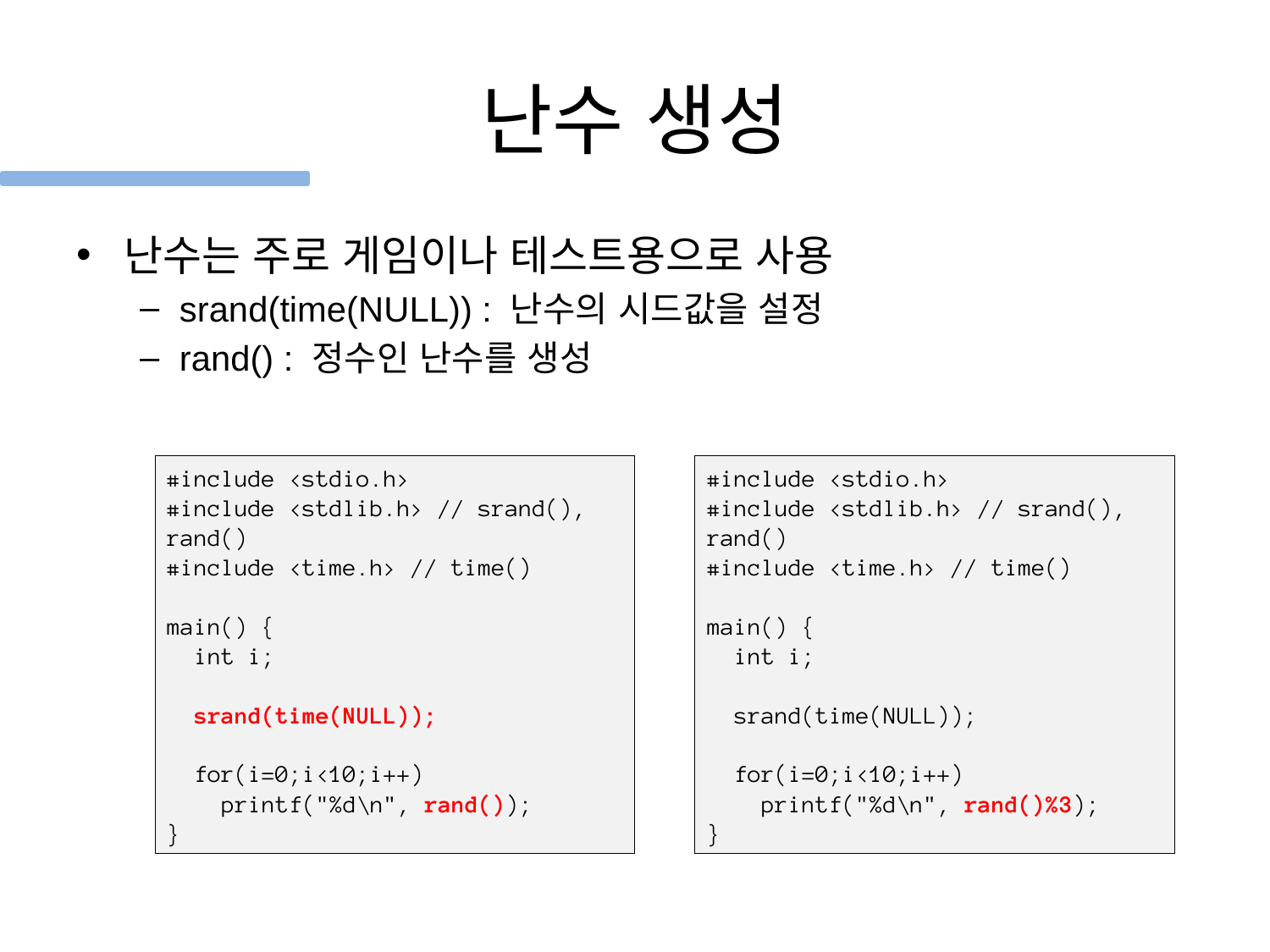

# 난수 생성

난수는 주로 게임이나 테스트용으로 사용
srand(time(NULL)) : 난수의 시드값을 설정
rand() : 정수인 난수를 생성
#include <stdio.h>
#include <stdlib.h> // srand(), rand()
#include <time.h> // time()

main() {
  int i;

  srand(time(NULL));

  for(i=0;i<10;i++)
    printf("%d\n", rand());
}
#include <stdio.h>
#include <stdlib.h> // srand(), rand()
#include <time.h> // time()

main() {
  int i;

  srand(time(NULL));

  for(i=0;i<10;i++)
    printf("%d\n", rand()%3);
}